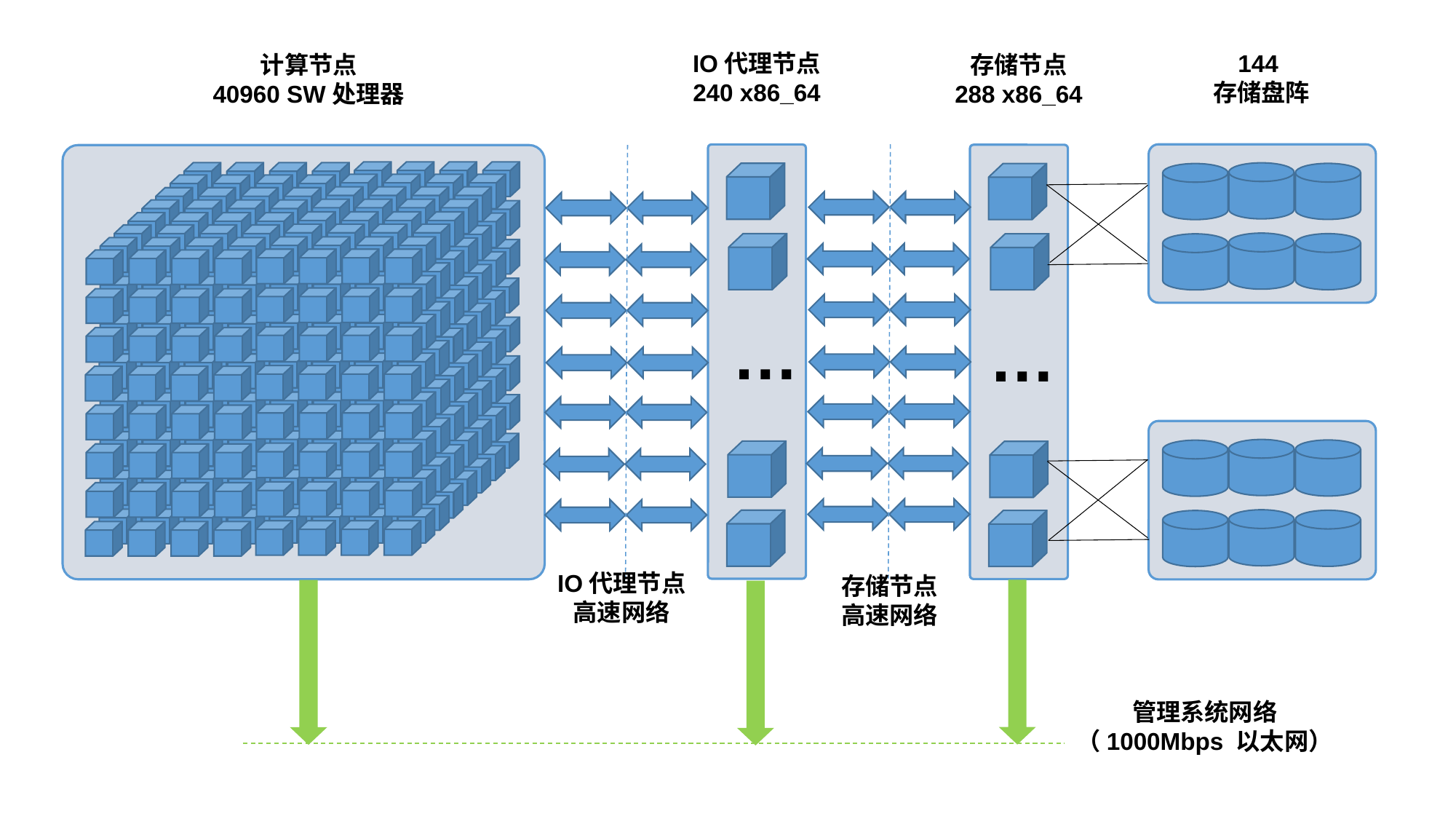

IO代理节点
240 x86_64
144
存储盘阵
存储节点
288 x86_64
计算节点
40960 SW处理器

…
…

IO代理节点
高速网络
存储节点
高速网络

管理系统网络
（1000Mbps 以太网）